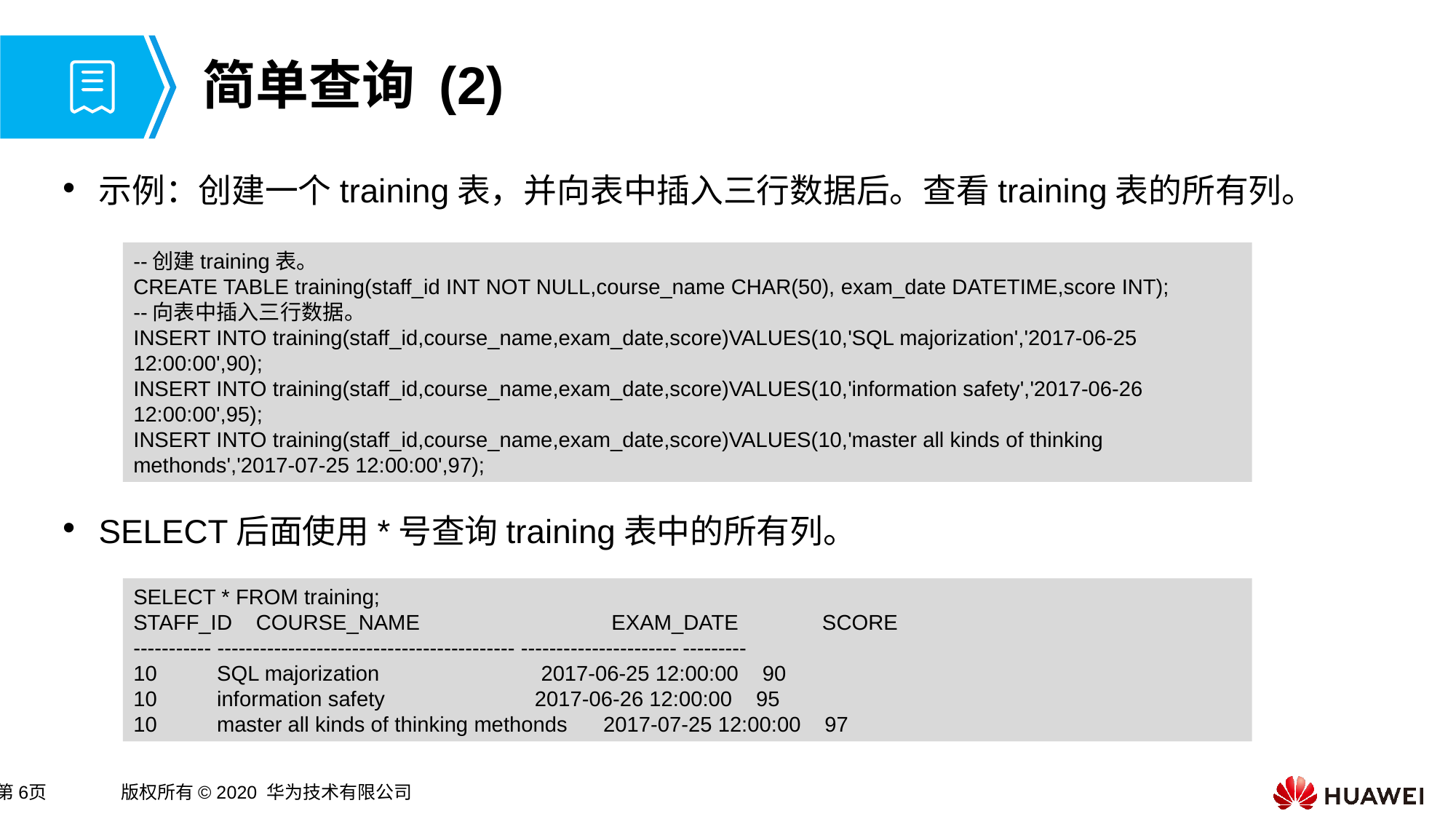

# 简单查询 (2)
示例：创建一个training表，并向表中插入三行数据后。查看training表的所有列。

SELECT后面使用*号查询training表中的所有列。

--创建training表。
CREATE TABLE training(staff_id INT NOT NULL,course_name CHAR(50), exam_date DATETIME,score INT);
--向表中插入三行数据。
INSERT INTO training(staff_id,course_name,exam_date,score)VALUES(10,'SQL majorization','2017-06-25 12:00:00',90);
INSERT INTO training(staff_id,course_name,exam_date,score)VALUES(10,'information safety','2017-06-26 12:00:00',95);
INSERT INTO training(staff_id,course_name,exam_date,score)VALUES(10,'master all kinds of thinking methonds','2017-07-25 12:00:00',97);
SELECT * FROM training;
STAFF_ID    COURSE_NAME                                EXAM_DATE              SCORE
----------- ------------------------------------------ ---------------------- ---------
10          SQL majorization                           2017-06-25 12:00:00    90
10          information safety                         2017-06-26 12:00:00    95
10          master all kinds of thinking methonds      2017-07-25 12:00:00    97